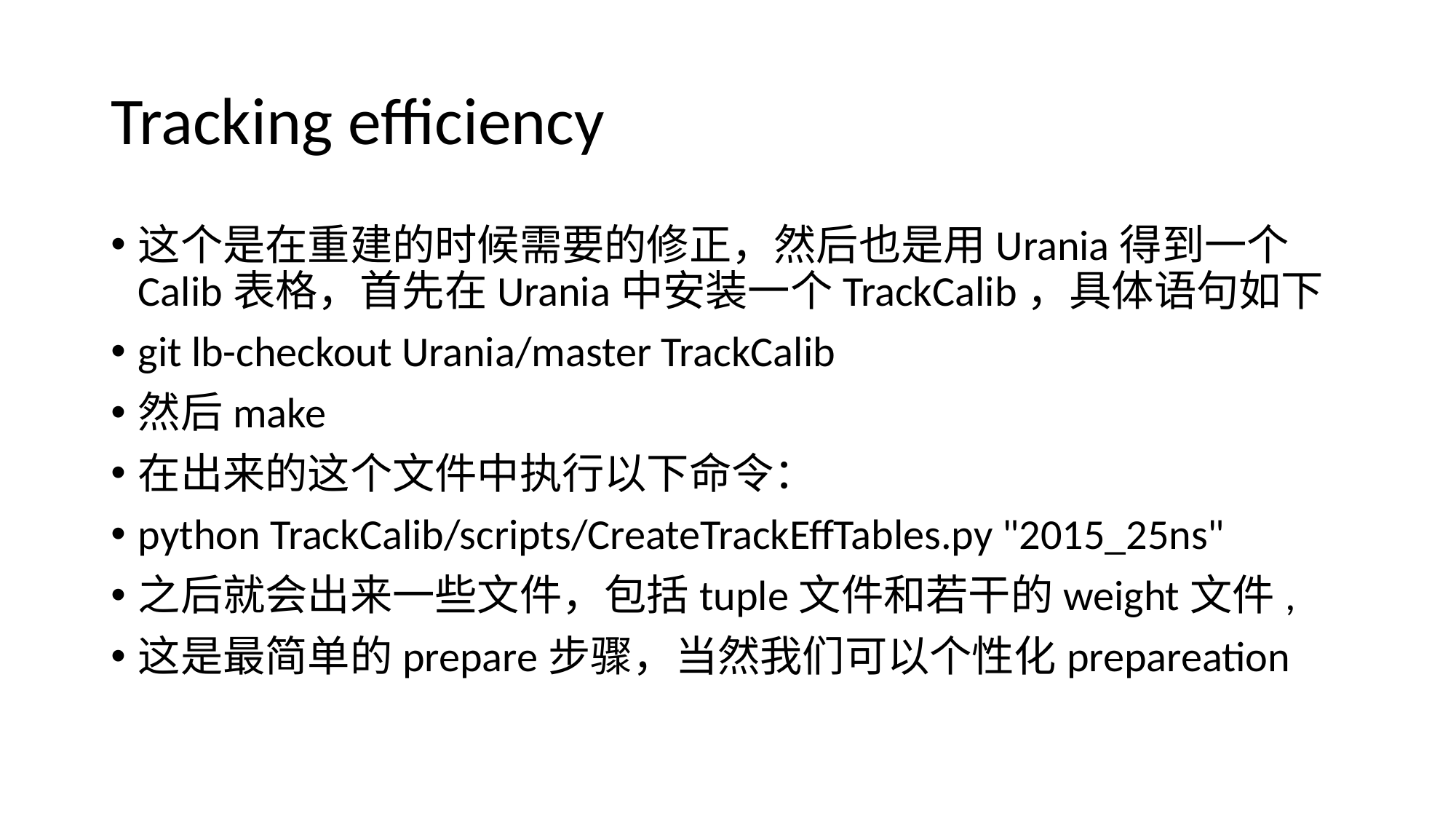

# Tracking efficiency
这个是在重建的时候需要的修正，然后也是用Urania得到一个Calib表格，首先在Urania中安装一个TrackCalib，具体语句如下
git lb-checkout Urania/master TrackCalib
然后make
在出来的这个文件中执行以下命令：
python TrackCalib/scripts/CreateTrackEffTables.py "2015_25ns"
之后就会出来一些文件，包括tuple文件和若干的weight文件,
这是最简单的prepare步骤，当然我们可以个性化prepareation